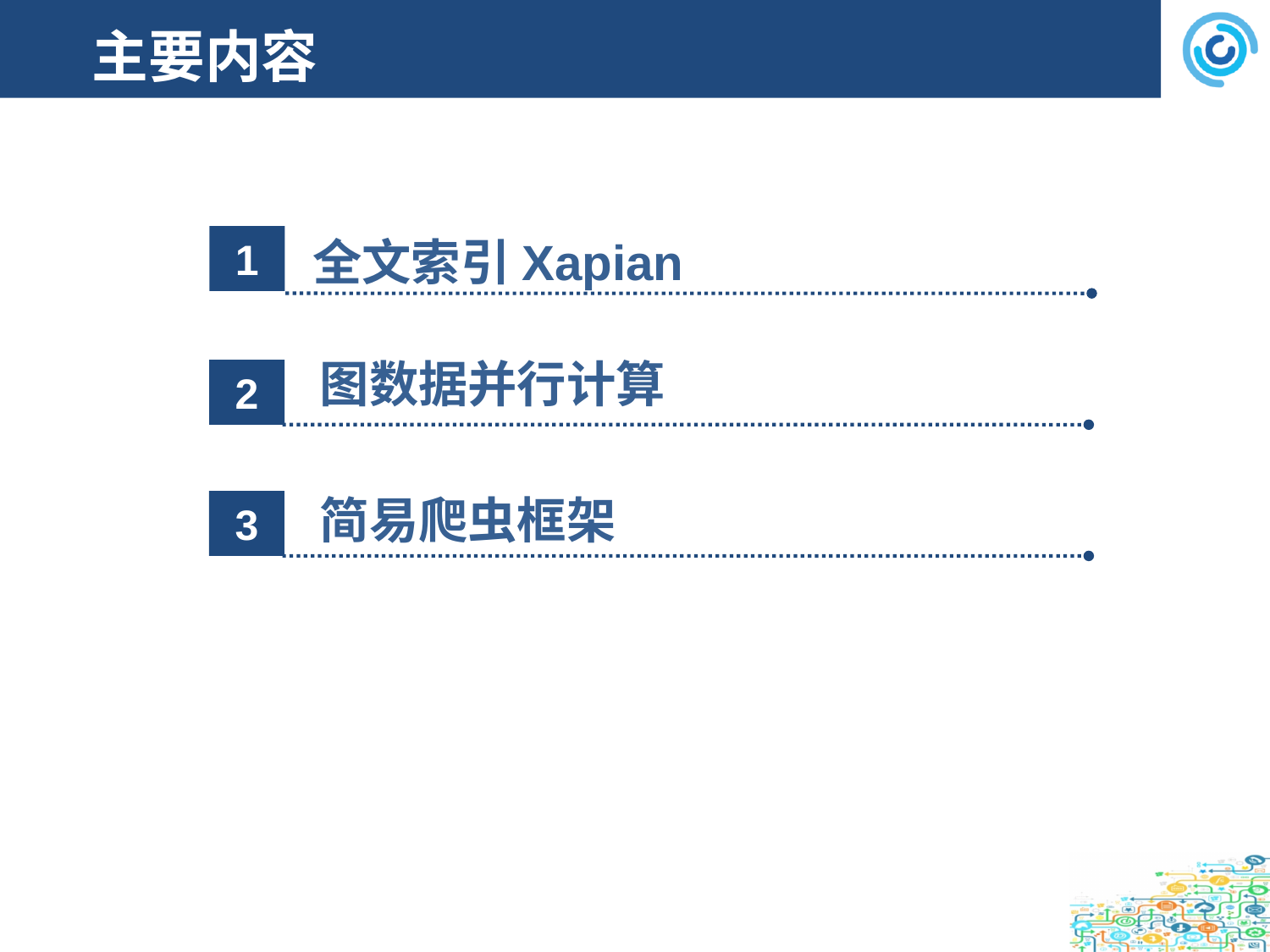

# 主要内容
全文索引Xapian
1

图数据并行计算
2

简易爬虫框架
3